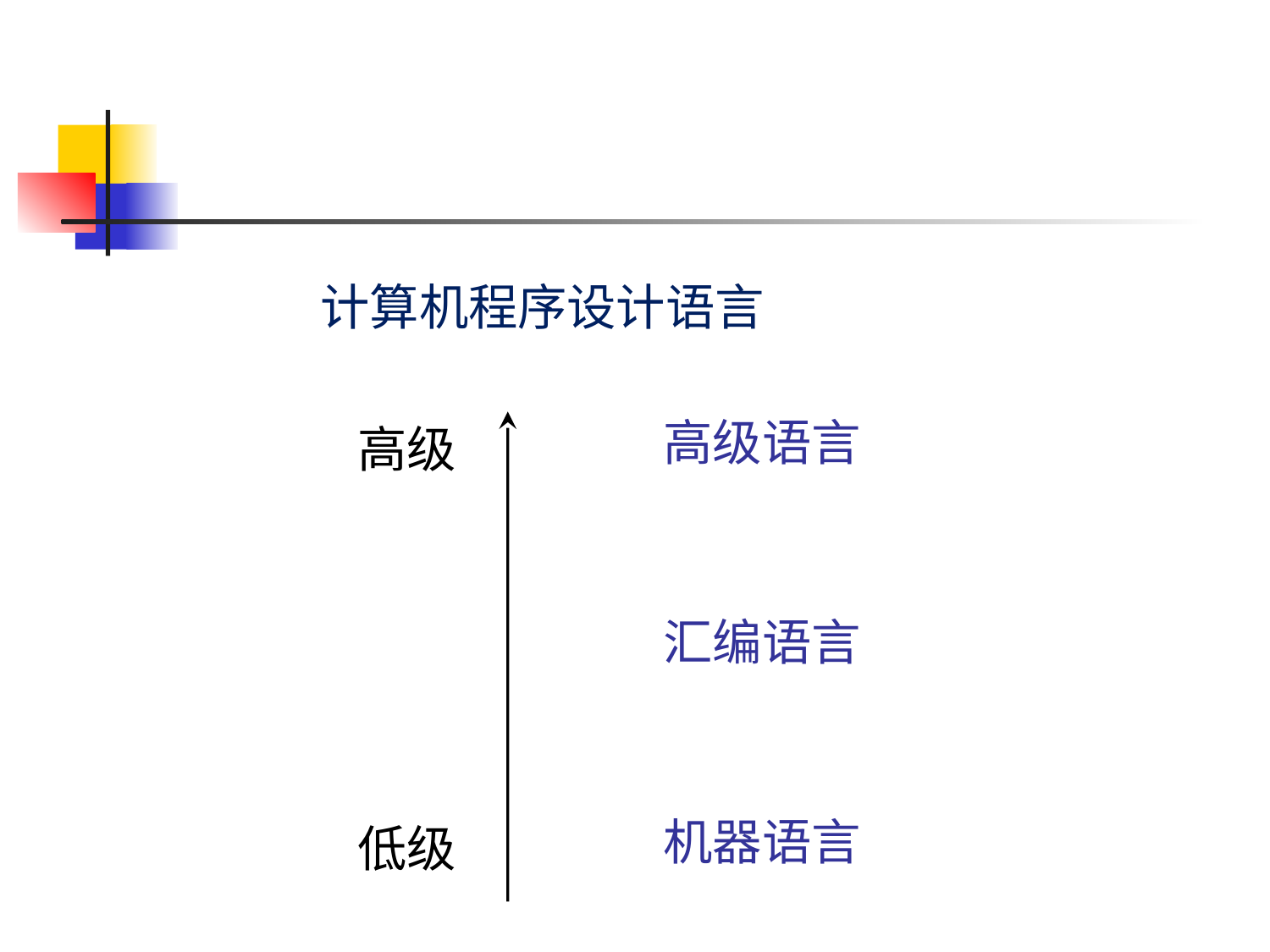

# 计算机程序设计语言
高级语言
高级

汇编语言
机器语言
低级